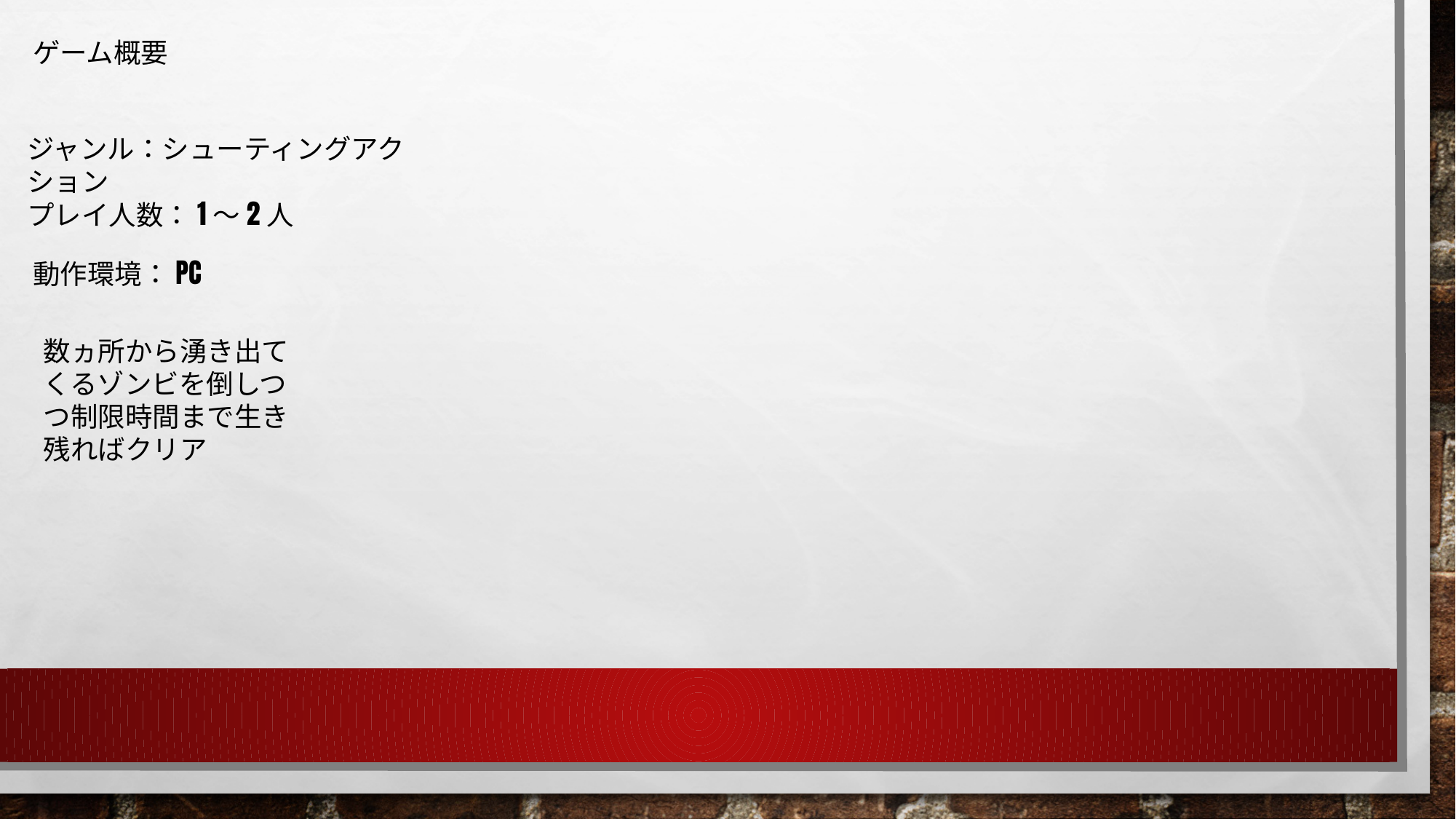

ゲーム概要
ジャンル：シューティングアクション
プレイ人数：1～2人
動作環境：PC
数ヵ所から湧き出てくるゾンビを倒しつつ制限時間まで生き残ればクリア